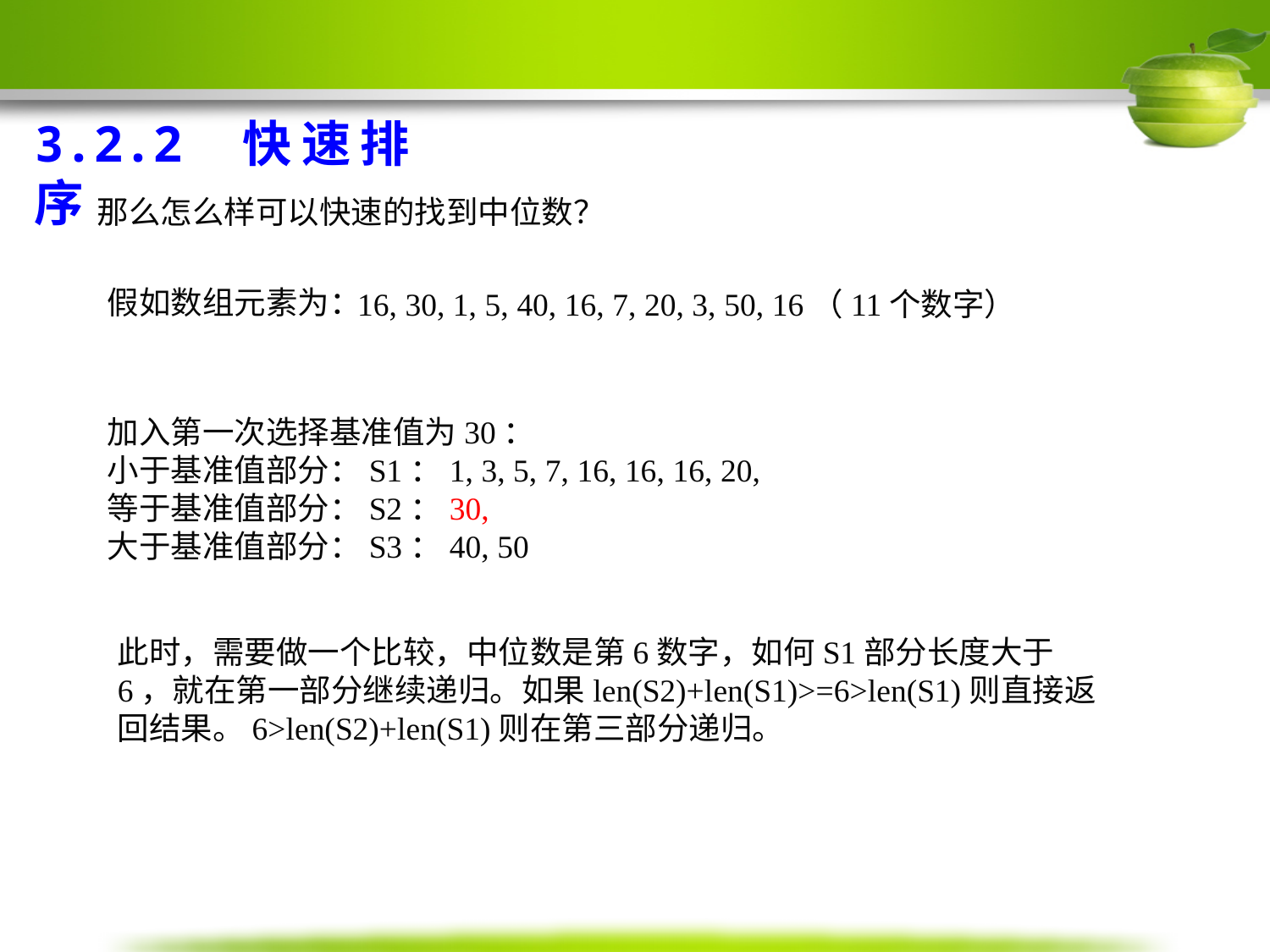

3.2.2 快速排序
那么怎么样可以快速的找到中位数？
假如数组元素为：
16, 30, 1, 5, 40, 16, 7, 20, 3, 50, 16（11个数字）
加入第一次选择基准值为30：
小于基准值部分：S1：1, 3, 5, 7, 16, 16, 16, 20,
等于基准值部分：S2：30,
大于基准值部分：S3：40, 50
此时，需要做一个比较，中位数是第6数字，如何S1部分长度大于6，就在第一部分继续递归。如果len(S2)+len(S1)>=6>len(S1)则直接返回结果。6>len(S2)+len(S1)则在第三部分递归。